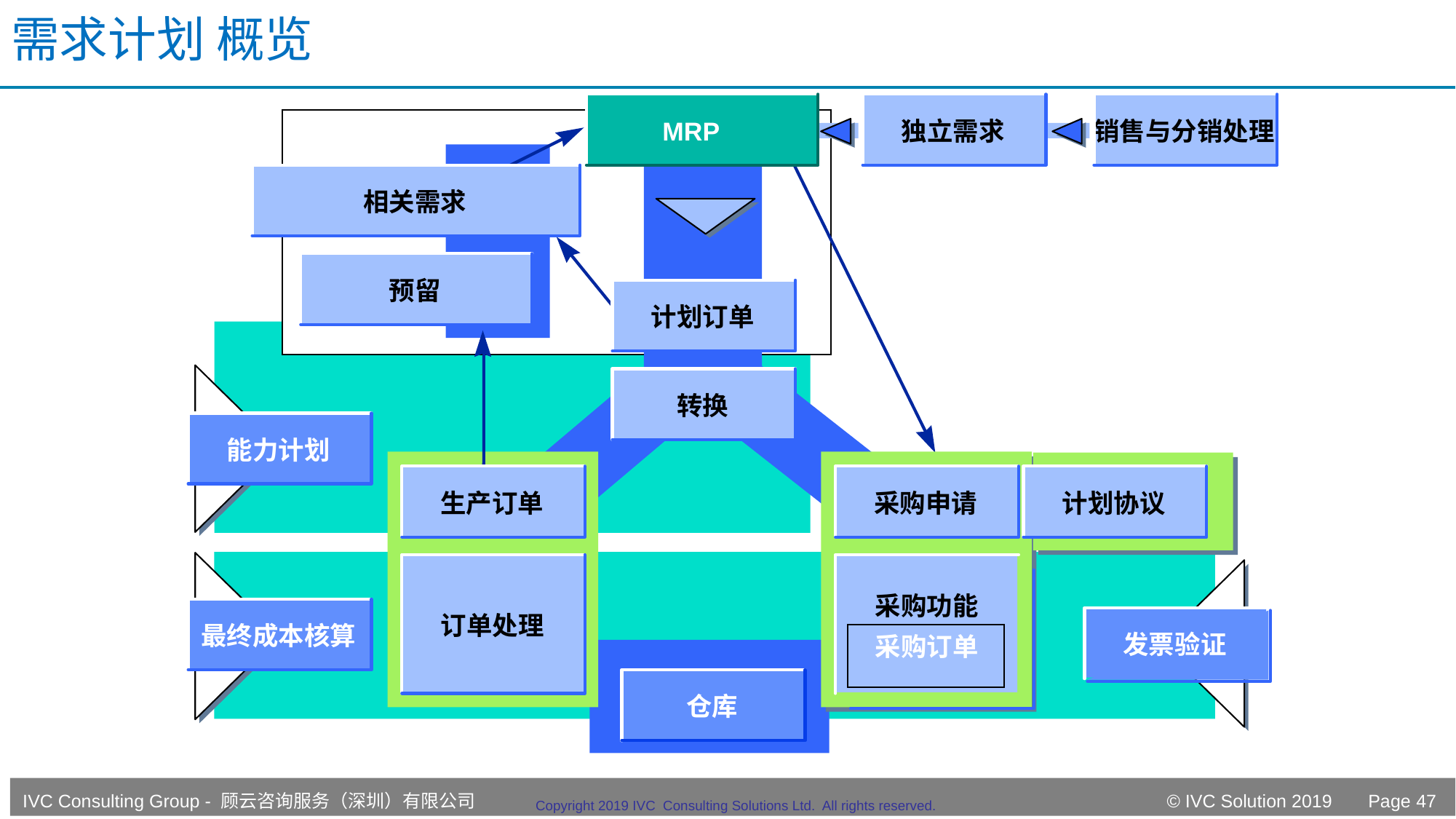

# 需求计划 概览

MRP

独立需求

销售与分销处理

相关需求

预留

计划订单

转换

能力计划

生产订单

采购申请

计划协议

订单处理

采购功能

最终成本核算

发票验证

采购订单

仓库